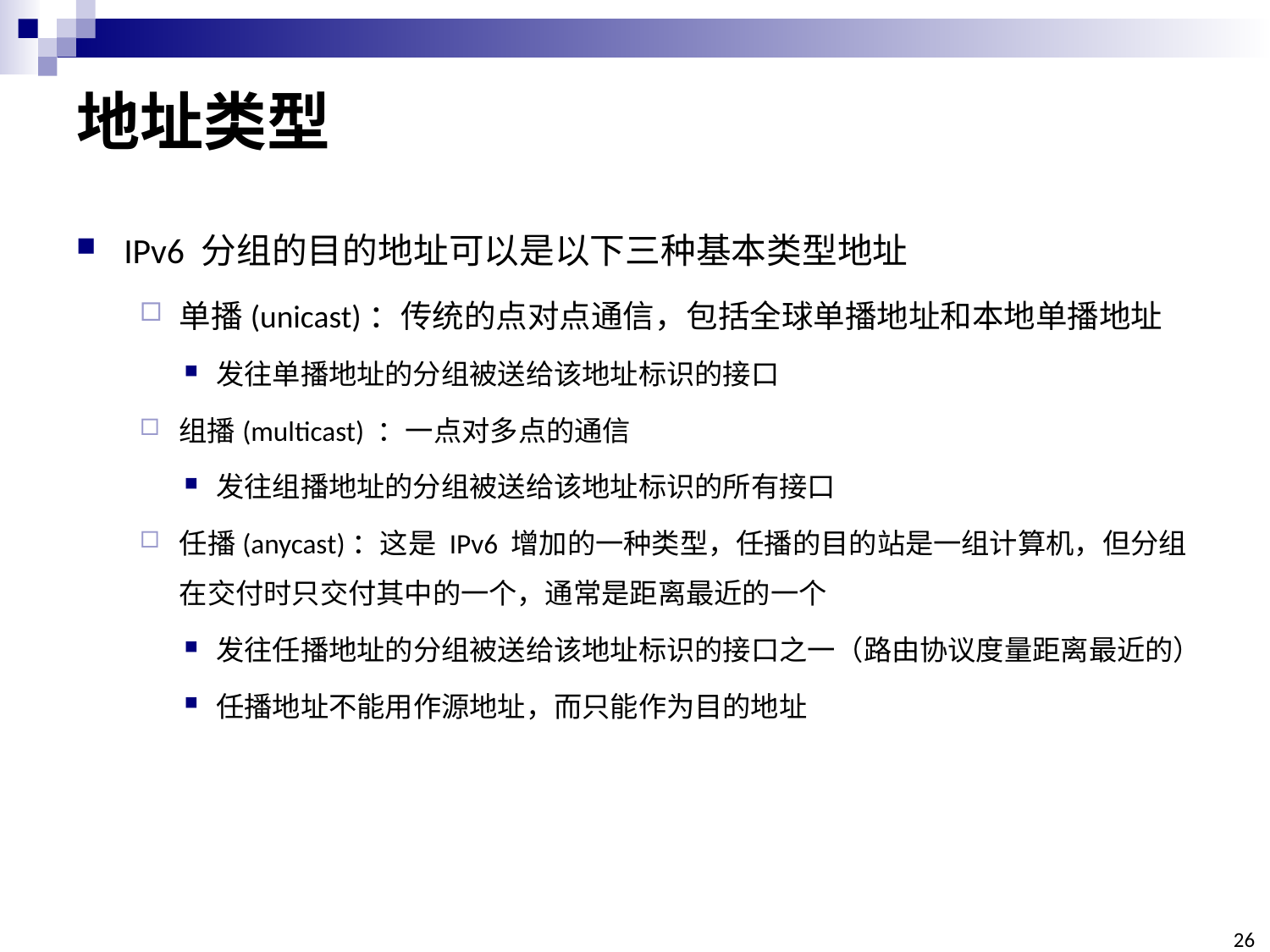

# 地址类型
IPv6 分组的目的地址可以是以下三种基本类型地址
单播(unicast)：传统的点对点通信，包括全球单播地址和本地单播地址
发往单播地址的分组被送给该地址标识的接口
组播(multicast) ：一点对多点的通信
发往组播地址的分组被送给该地址标识的所有接口
任播(anycast)：这是 IPv6 增加的一种类型，任播的目的站是一组计算机，但分组在交付时只交付其中的一个，通常是距离最近的一个
发往任播地址的分组被送给该地址标识的接口之一（路由协议度量距离最近的）
任播地址不能用作源地址，而只能作为目的地址

26